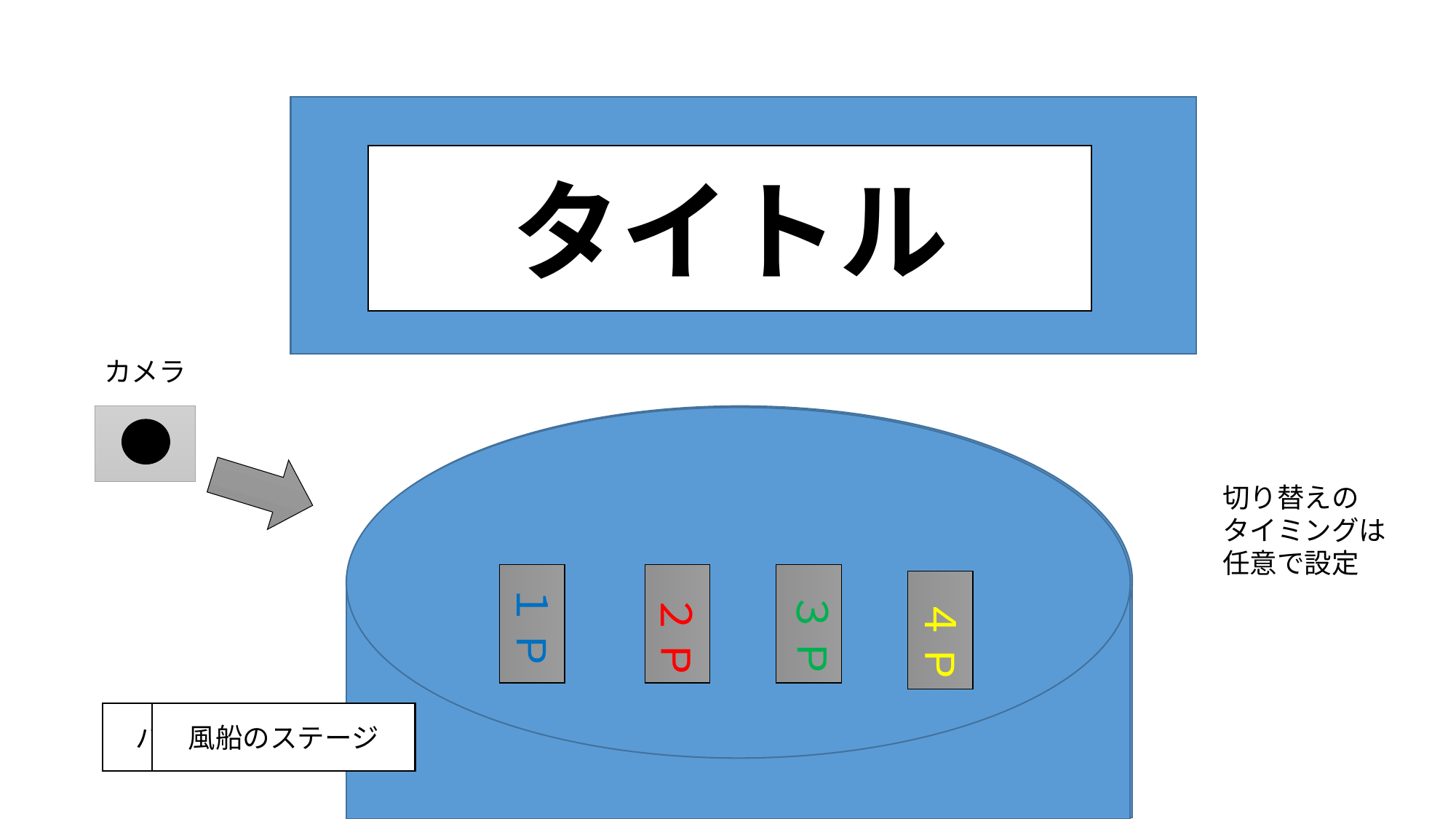

タイトル
カメラ

１P
２P

切り替えの
タイミングは任意で設定
１P
３P
２P

４P

３P
４P

バトロアのステージ
風船のステージ